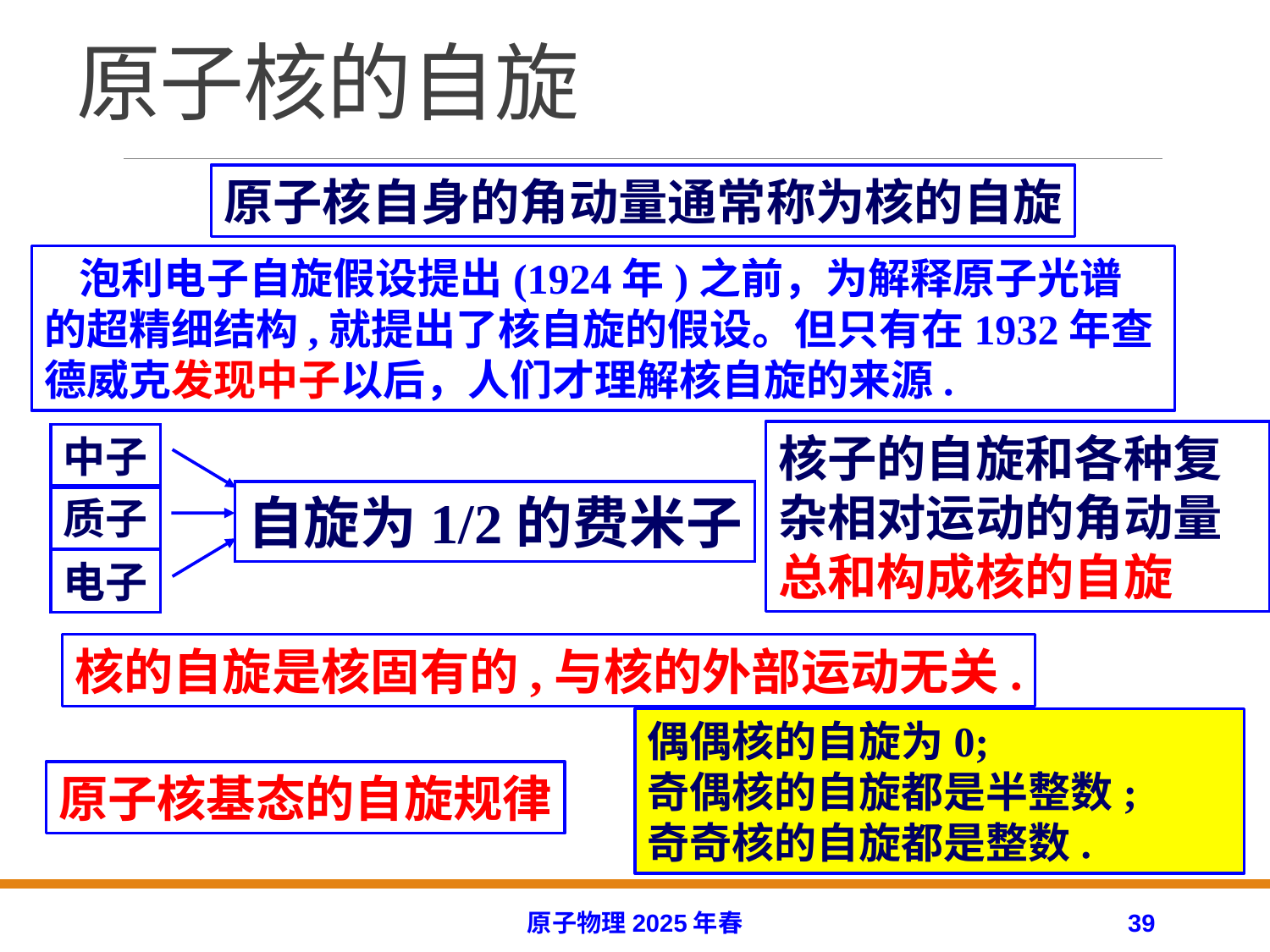

# 原子核的自旋
原子核自身的角动量通常称为核的自旋
　泡利电子自旋假设提出(1924年)之前，为解释原子光谱的超精细结构,就提出了核自旋的假设。但只有在1932年查德威克发现中子以后，人们才理解核自旋的来源.
核子的自旋和各种复杂相对运动的角动量总和构成核的自旋
中子

质子

电子
自旋为1/2的费米子
核的自旋是核固有的,与核的外部运动无关.
偶偶核的自旋为0;
奇偶核的自旋都是半整数;
奇奇核的自旋都是整数.
原子核基态的自旋规律
原子物理2025年春
39